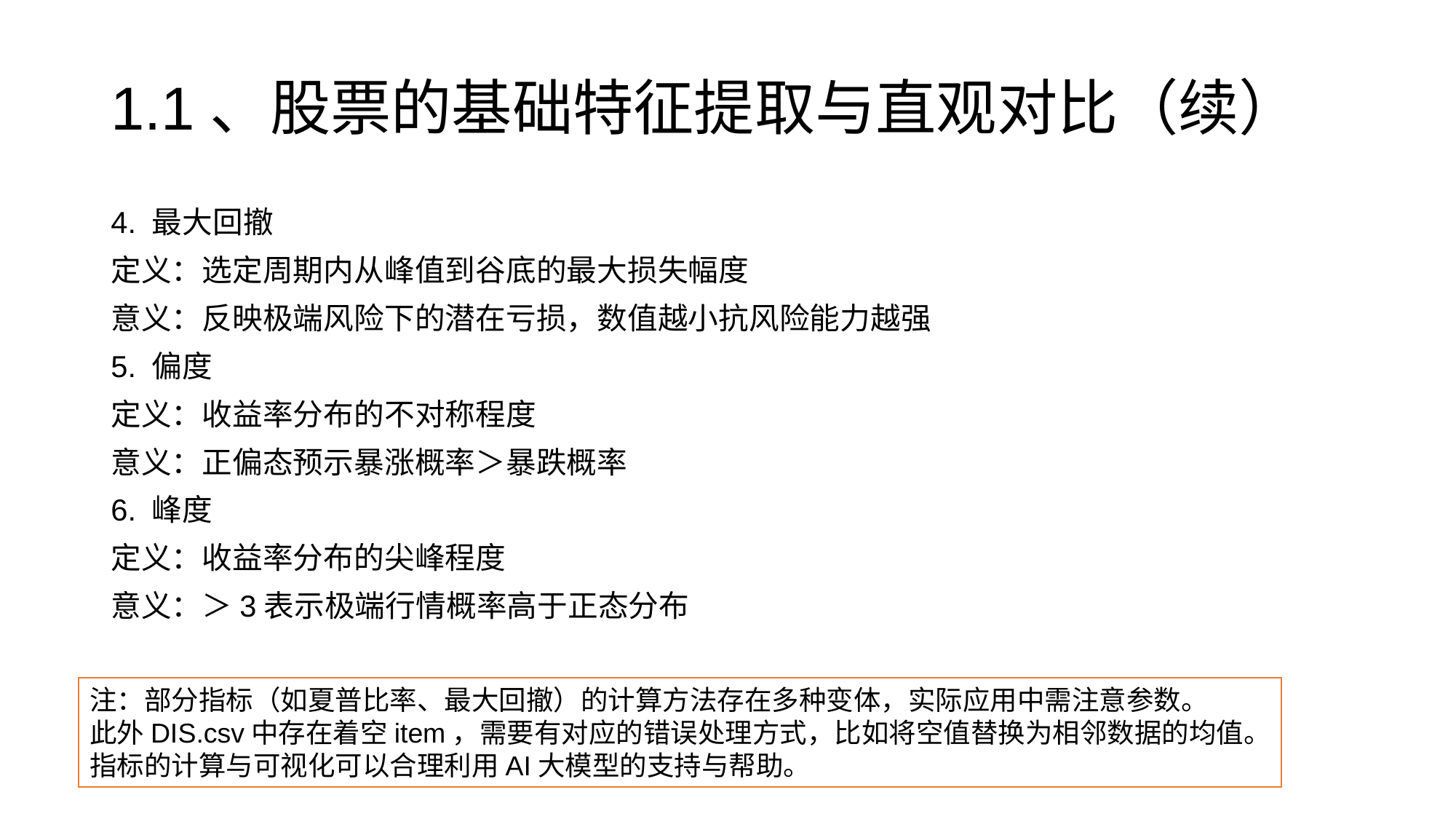

1.1、股票的基础特征提取与直观对比（续）
4. 最大回撤‌
定义：选定周期内从峰值到谷底的最大损失幅度
意义：反映极端风险下的潜在亏损，数值越小抗风险能力越强
5. 偏度‌
定义：收益率分布的不对称程度
意义：正偏态预示暴涨概率＞暴跌概率
6. 峰度‌
定义：收益率分布的尖峰程度
意义：＞3表示极端行情概率高于正态分布

注：部分指标（如夏普比率、最大回撤）的计算方法存在多种变体，实际应用中需注意参数。
此外DIS.csv中存在着空item，需要有对应的错误处理方式，比如将空值替换为相邻数据的均值。
指标的计算与可视化可以合理利用AI大模型的支持与帮助。